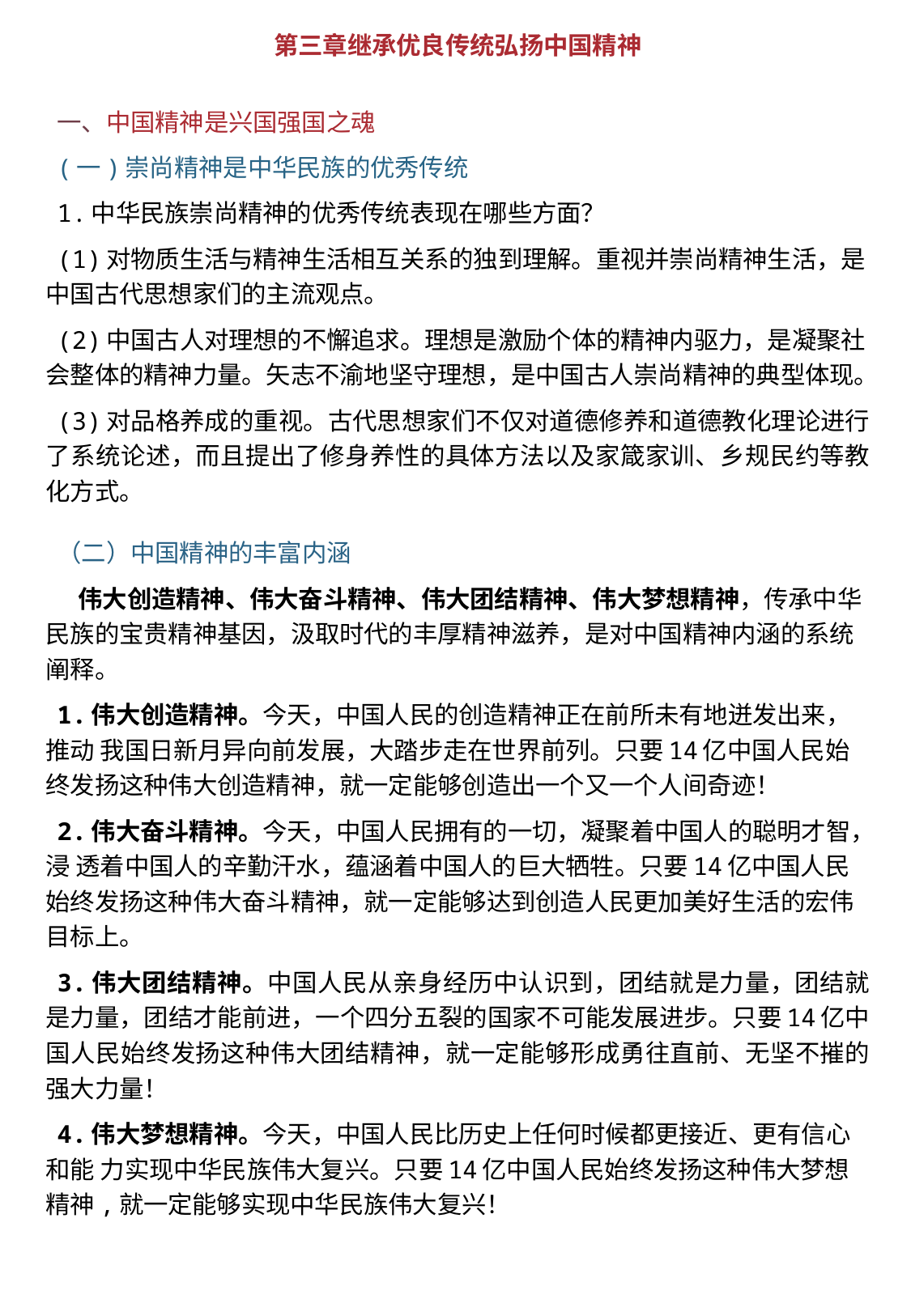

第三章继承优良传统弘扬中国精神
一、中国精神是兴国强国之魂
(一)崇尚精神是中华民族的优秀传统
1.中华民族崇尚精神的优秀传统表现在哪些方面？
(1)对物质生活与精神生活相互关系的独到理解。重视并崇尚精神生活，是中国古代思想家们的主流观点。
(2)中国古人对理想的不懈追求。理想是激励个体的精神内驱力，是凝聚社会整体的精神力量。矢志不渝地坚守理想，是中国古人崇尚精神的典型体现。
(3)对品格养成的重视。古代思想家们不仅对道德修养和道德教化理论进行了系统论述，而且提出了修身养性的具体方法以及家箴家训、乡规民约等教化方式。
（二）中国精神的丰富内涵
   伟大创造精神、伟大奋斗精神、伟大团结精神、伟大梦想精神，传承中华民族的宝贵精神基因，汲取时代的丰厚精神滋养，是对中国精神内涵的系统阐释。
1.伟大创造精神。今天，中国人民的创造精神正在前所未有地迸发出来，推动 我国日新月异向前发展，大踏步走在世界前列。只要14亿中国人民始终发扬这种伟大创造精神，就一定能够创造出一个又一个人间奇迹！
2.伟大奋斗精神。今天，中国人民拥有的一切，凝聚着中国人的聪明才智，浸 透着中国人的辛勤汗水，蕴涵着中国人的巨大牺牲。只要14亿中国人民始终发扬这种伟大奋斗精神，就一定能够达到创造人民更加美好生活的宏伟目标上。
3.伟大团结精神。中国人民从亲身经历中认识到，团结就是力量，团结就是力量，团结才能前进，一个四分五裂的国家不可能发展进步。只要14亿中国人民始终发扬这种伟大团结精神，就一定能够形成勇往直前、无坚不摧的强大力量！
4.伟大梦想精神。今天，中国人民比历史上任何时候都更接近、更有信心和能 力实现中华民族伟大复兴。只要14亿中国人民始终发扬这种伟大梦想精神,就一定能够实现中华民族伟大复兴！